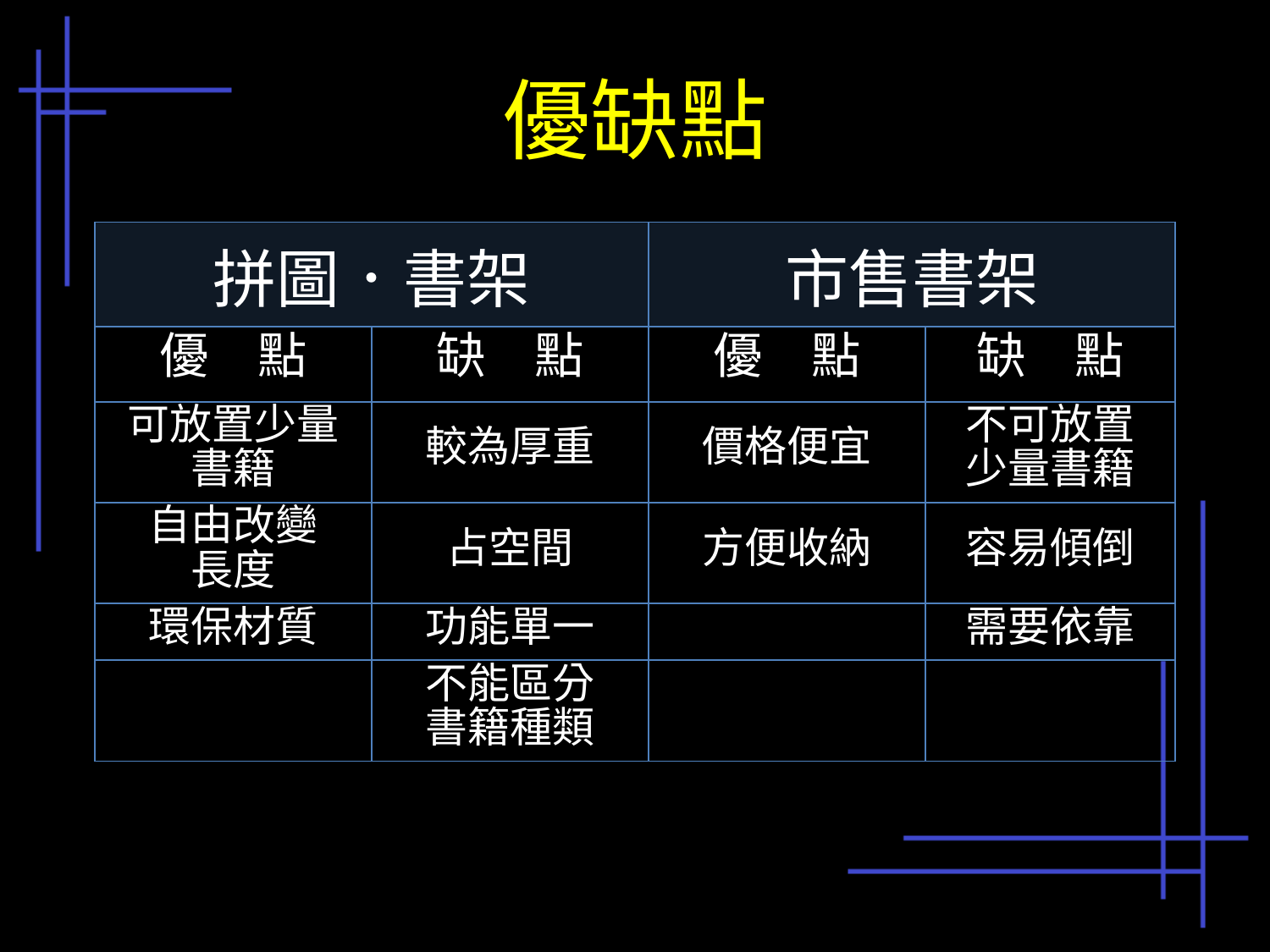

# 優缺點
| 拼圖．書架 |  | 市售書架 |  |
| --- | --- | --- | --- |
| 優　點 | 缺　點 | 優　點 | 缺　點 |
| 可放置少量 書籍 | 較為厚重 | 價格便宜 | 不可放置 少量書籍 |
| 自由改變 長度 | 占空間 | 方便收納 | 容易傾倒 |
| 環保材質 | 功能單一 |  | 需要依靠 |
|  | 不能區分 書籍種類 |  |  |